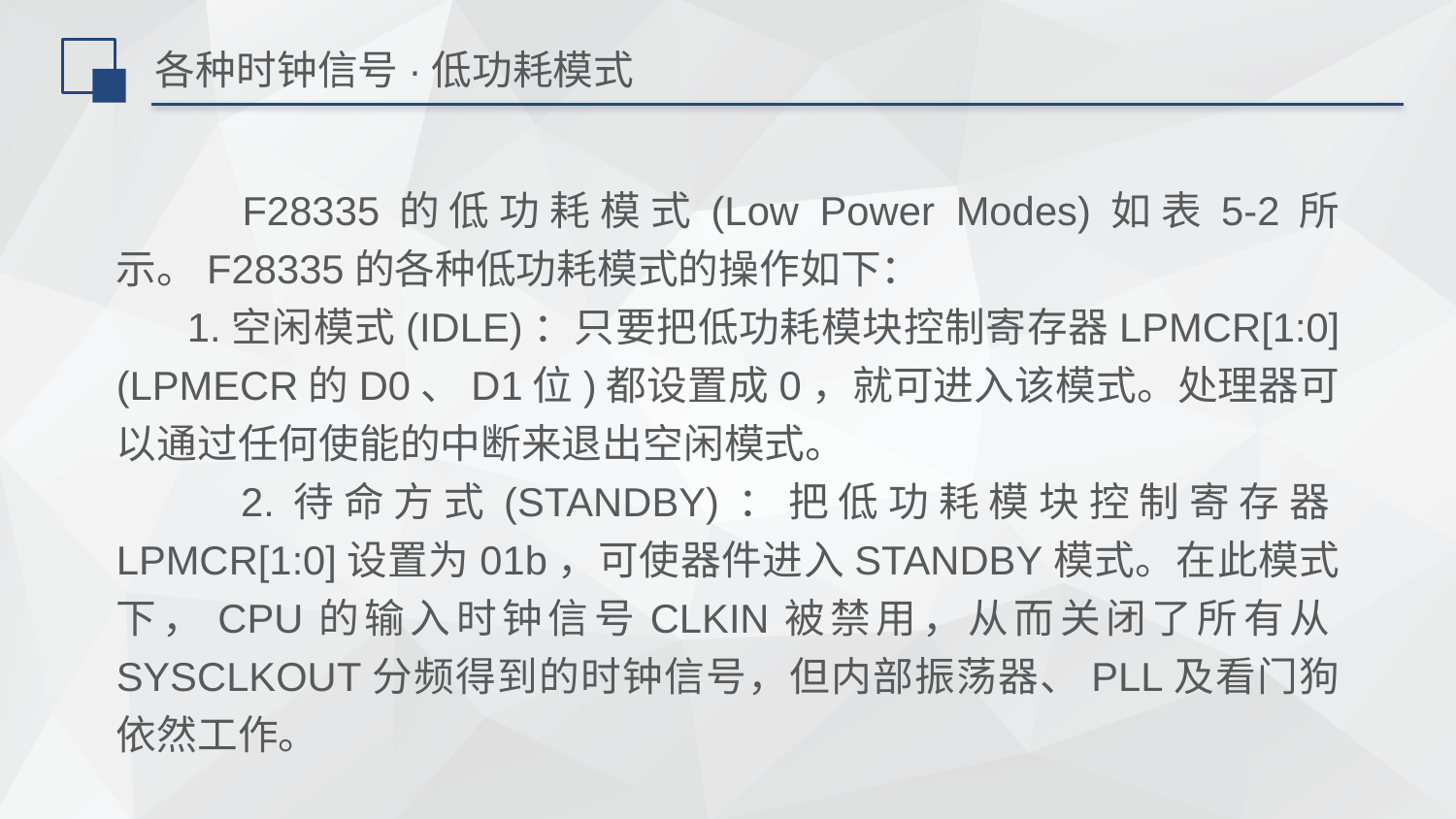

# 各种时钟信号·低功耗模式
      F28335的低功耗模式(Low Power Modes)如表5-2所示。F28335的各种低功耗模式的操作如下：
      1.空闲模式(IDLE)：只要把低功耗模块控制寄存器LPMCR[1:0](LPMECR的D0、D1位)都设置成0，就可进入该模式。处理器可以通过任何使能的中断来退出空闲模式。
      2.待命方式(STANDBY)：把低功耗模块控制寄存器LPMCR[1:0]设置为01b，可使器件进入STANDBY模式。在此模式下，CPU的输入时钟信号CLKIN被禁用，从而关闭了所有从SYSCLKOUT分频得到的时钟信号，但内部振荡器、PLL及看门狗依然工作。